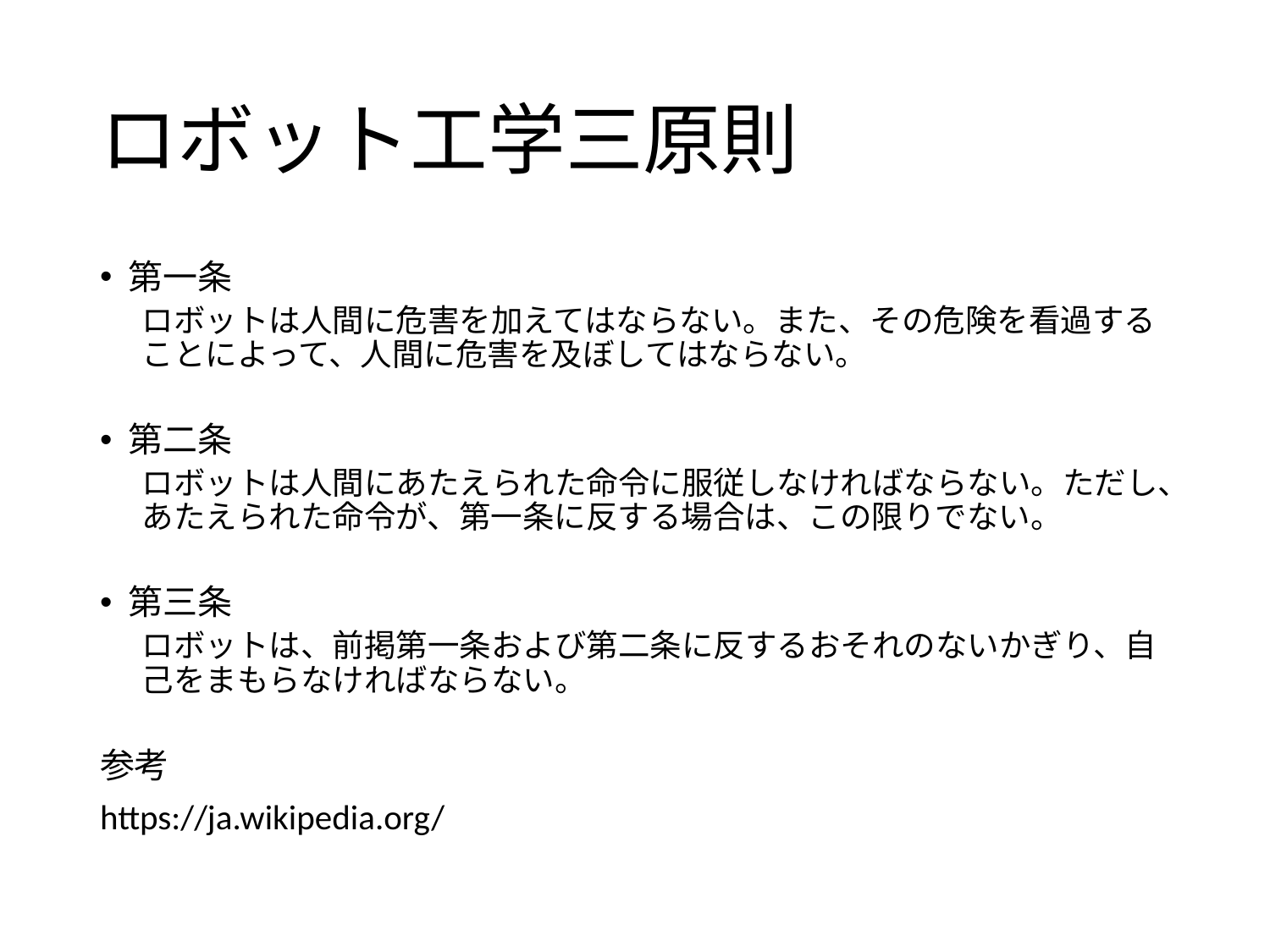

# ロボット工学三原則
第一条
ロボットは人間に危害を加えてはならない。また、その危険を看過することによって、人間に危害を及ぼしてはならない。

第二条
ロボットは人間にあたえられた命令に服従しなければならない。ただし、あたえられた命令が、第一条に反する場合は、この限りでない。

第三条
ロボットは、前掲第一条および第二条に反するおそれのないかぎり、自己をまもらなければならない。

参考
https://ja.wikipedia.org/